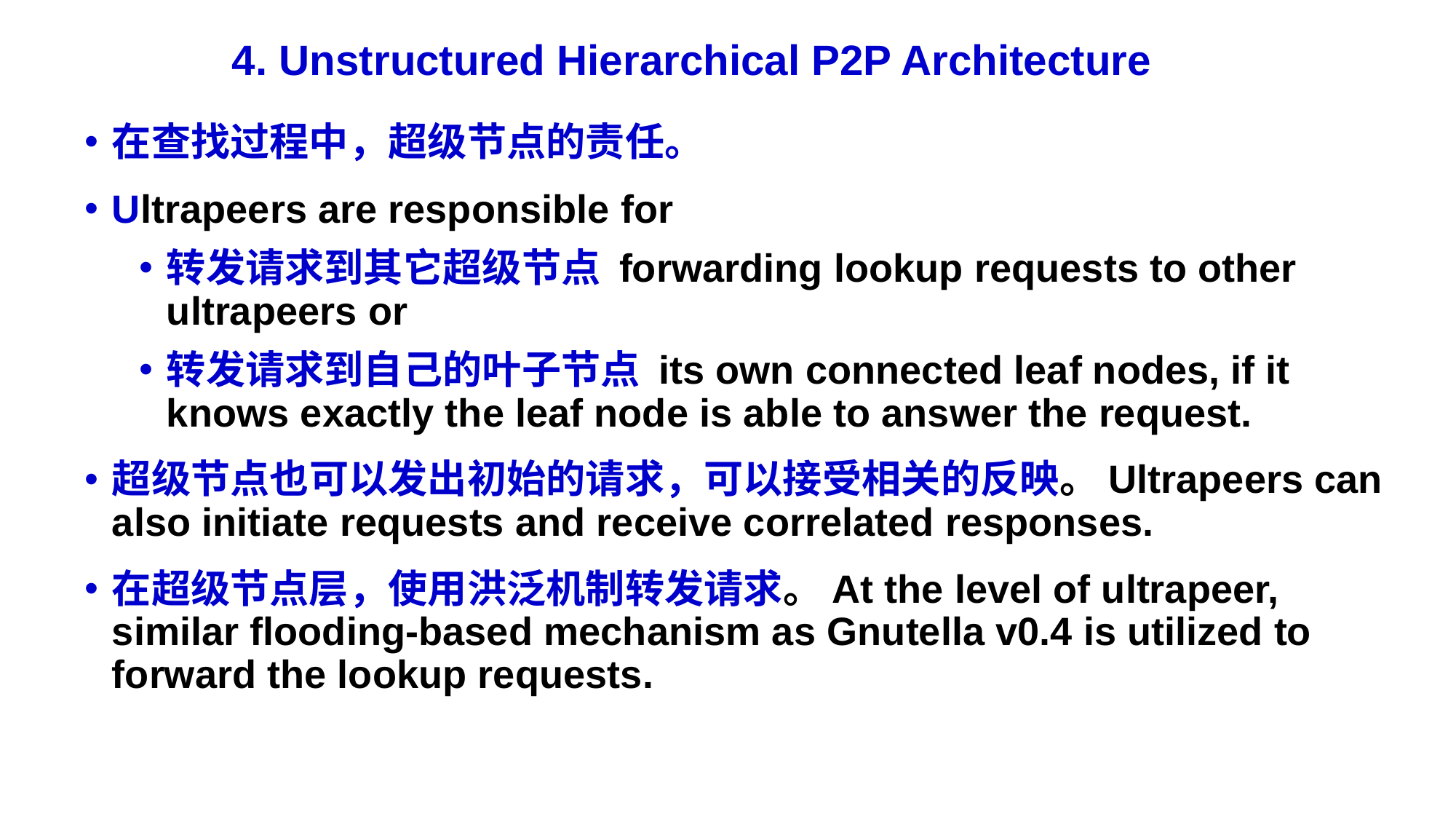

4. Unstructured Hierarchical P2P Architecture
在查找过程中，超级节点的责任。
Ultrapeers are responsible for
转发请求到其它超级节点 forwarding lookup requests to other ultrapeers or
转发请求到自己的叶子节点 its own connected leaf nodes, if it knows exactly the leaf node is able to answer the request.
超级节点也可以发出初始的请求，可以接受相关的反映。Ultrapeers can also initiate requests and receive correlated responses.
在超级节点层，使用洪泛机制转发请求。At the level of ultrapeer, similar flooding-based mechanism as Gnutella v0.4 is utilized to forward the lookup requests.